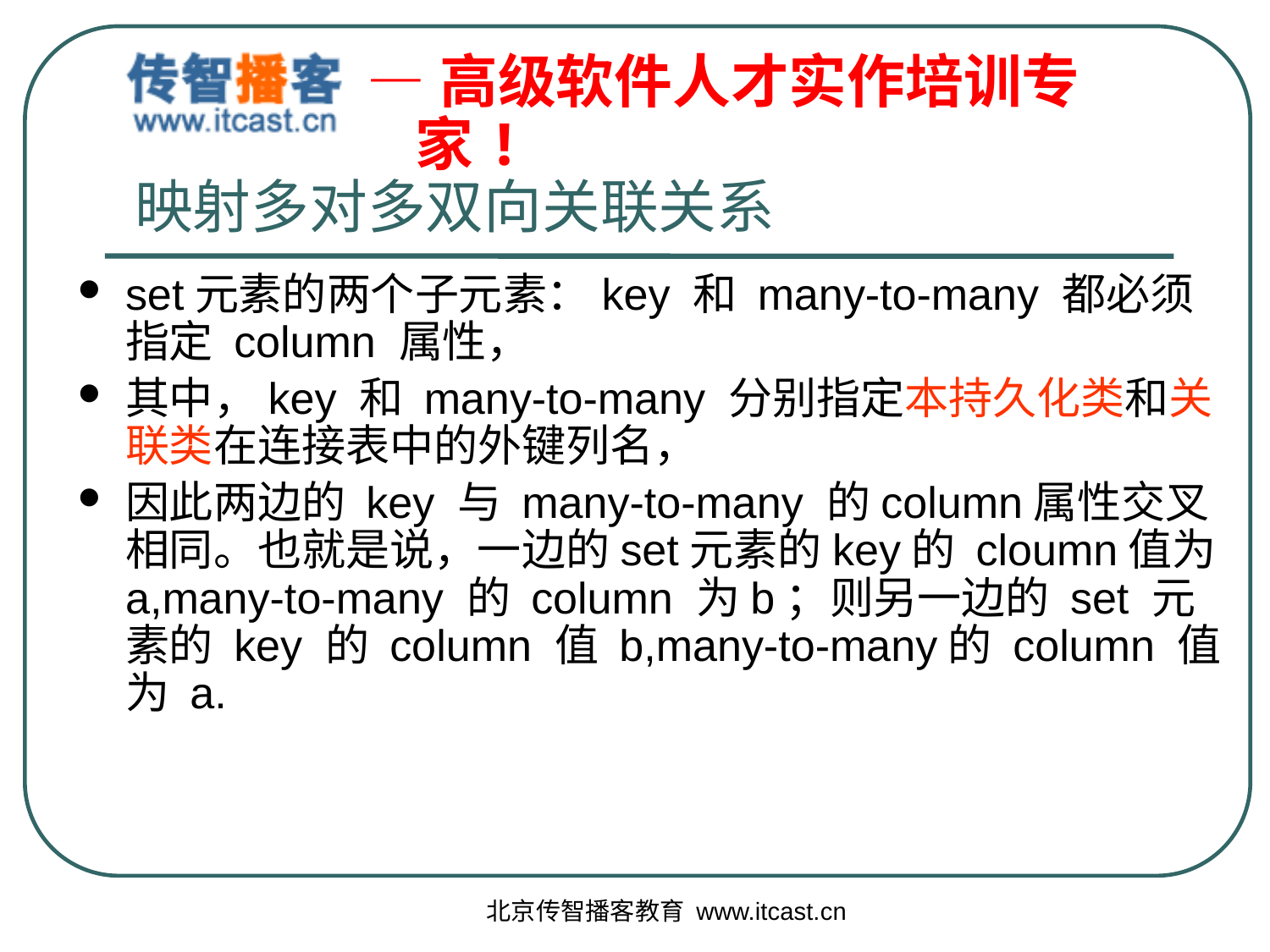

# 映射多对多双向关联关系
set元素的两个子元素：key 和 many-to-many 都必须指定 column 属性，
其中，key 和 many-to-many 分别指定本持久化类和关联类在连接表中的外键列名，
因此两边的 key 与 many-to-many 的column属性交叉相同。也就是说，一边的set元素的key的 cloumn值为a,many-to-many 的 column 为b；则另一边的 set 元素的 key 的 column 值 b,many-to-many的 column 值为 a.

北京传智播客教育 www.itcast.cn